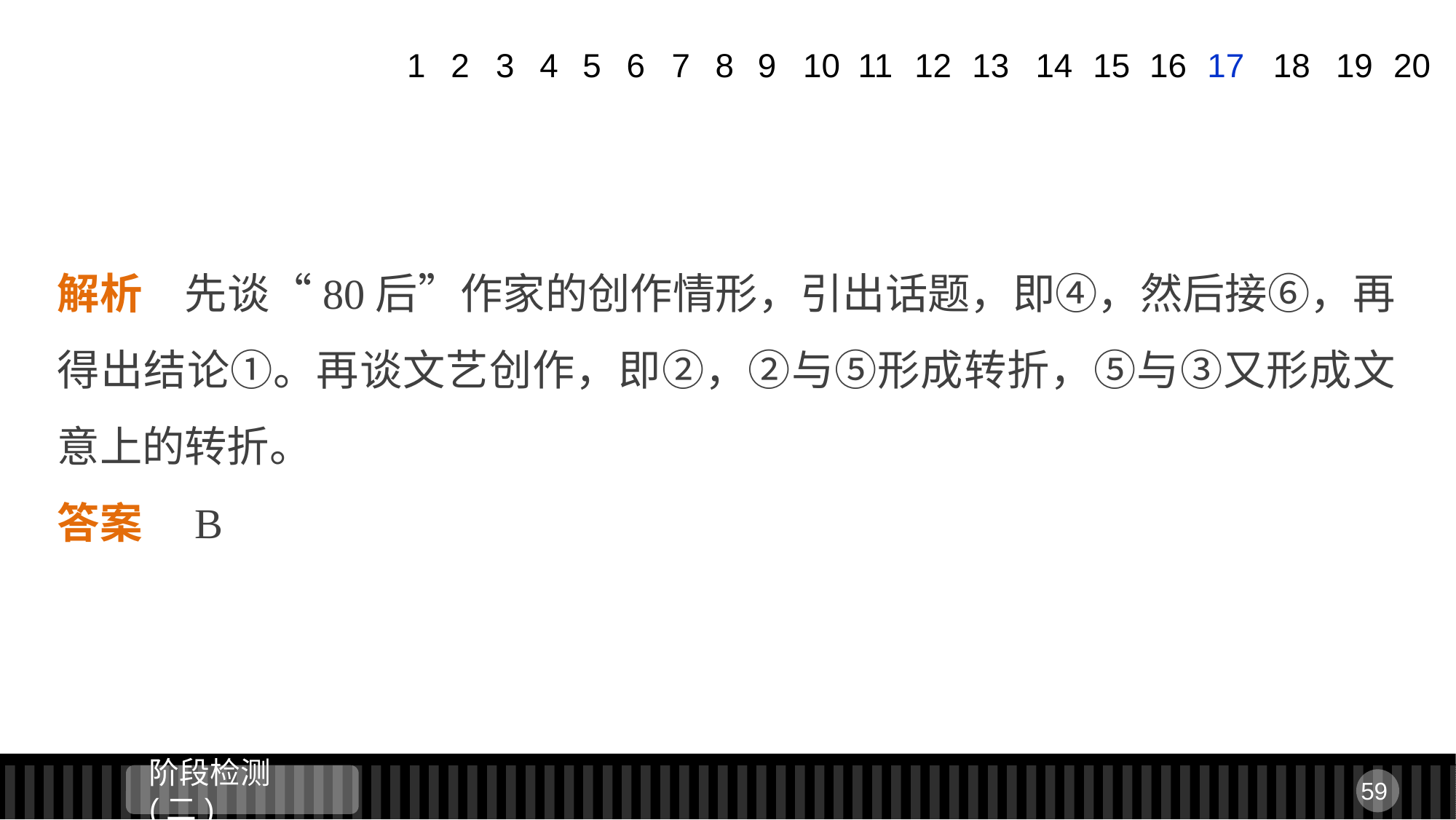

1
2
3
4
5
6
7
8
9
11
12
13
14
15
16
17
18
19
20
10
解析　先谈“80后”作家的创作情形，引出话题，即④，然后接⑥，再得出结论①。再谈文艺创作，即②，②与⑤形成转折，⑤与③又形成文意上的转折。
答案　B